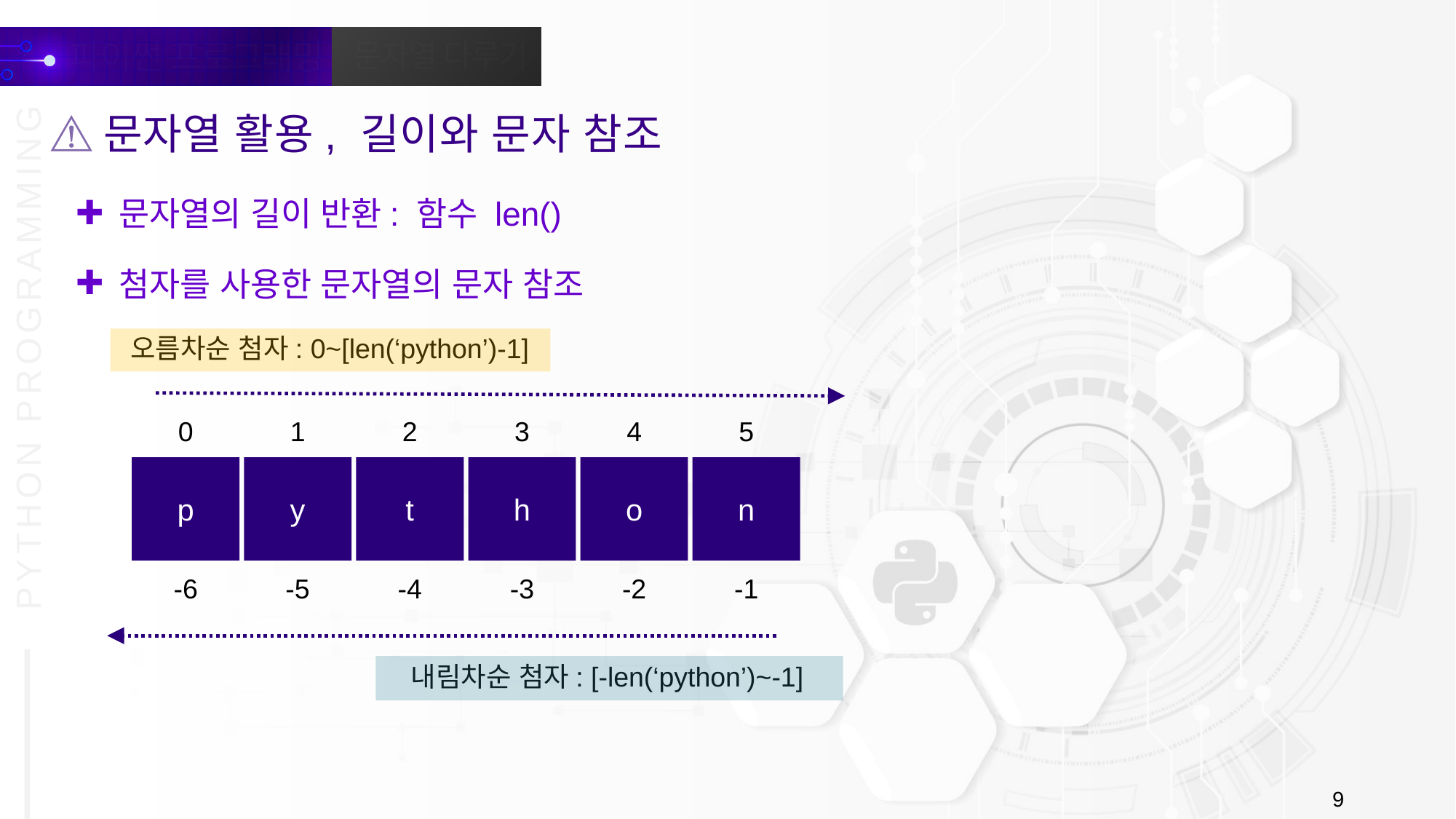

문자열 활용, 길이와 문자 참조
문자열의 길이 반환: 함수 len()
첨자를 사용한 문자열의 문자 참조
오름차순 첨자: 0~[len(‘python’)-1]

0
1
2
3
4
5
p
y
t
h
o
n
-6
-5
-4
-3
-2
-1
내림차순 첨자: [-len(‘python’)~-1]

9